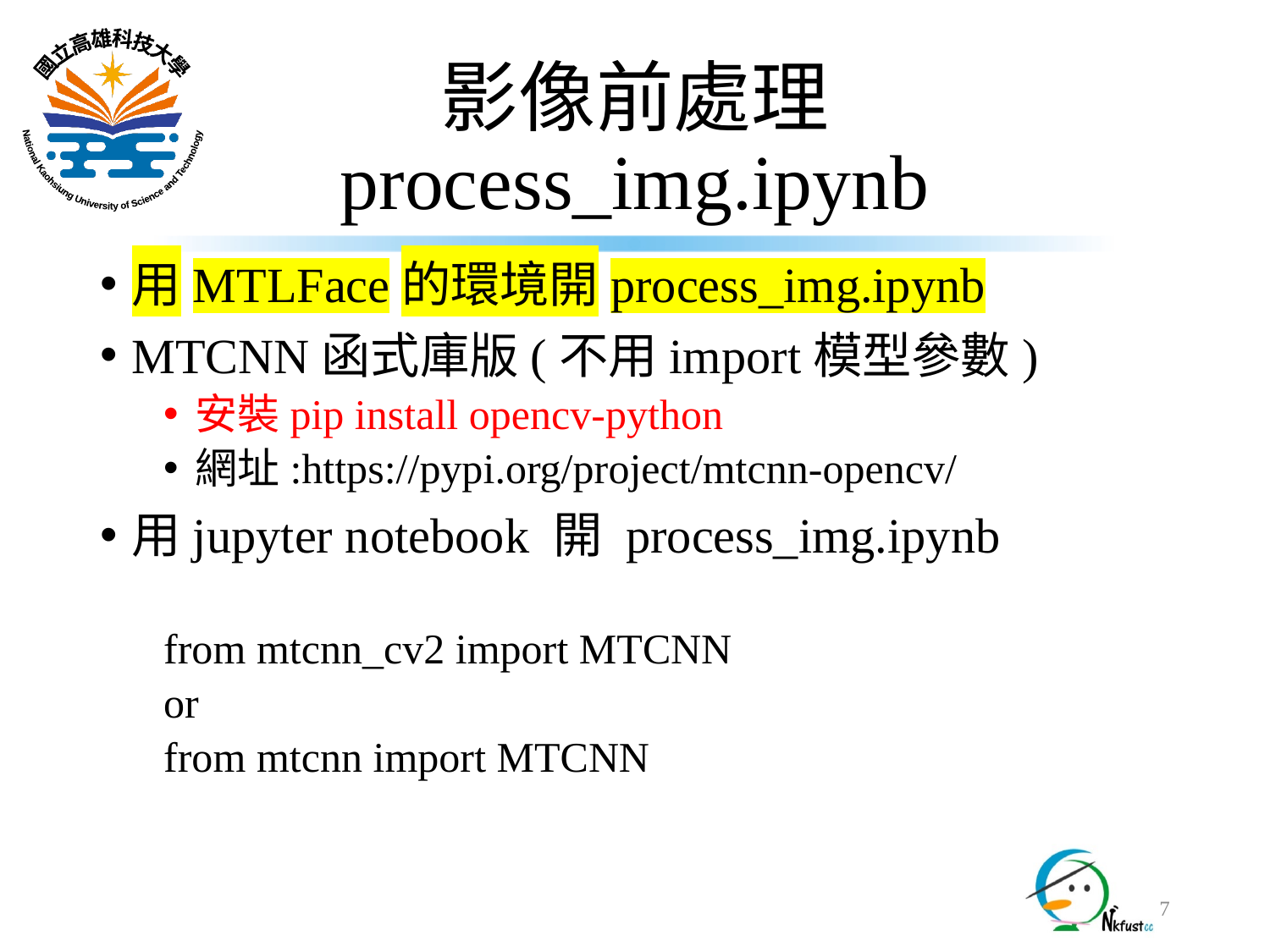

# 影像前處理 process_img.ipynb
用MTLFace的環境開process_img.ipynb
MTCNN函式庫版(不用import模型參數)
安裝pip install opencv-python
網址:https://pypi.org/project/mtcnn-opencv/
用jupyter notebook 開 process_img.ipynb

from mtcnn_cv2 import MTCNN
or
from mtcnn import MTCNN
7